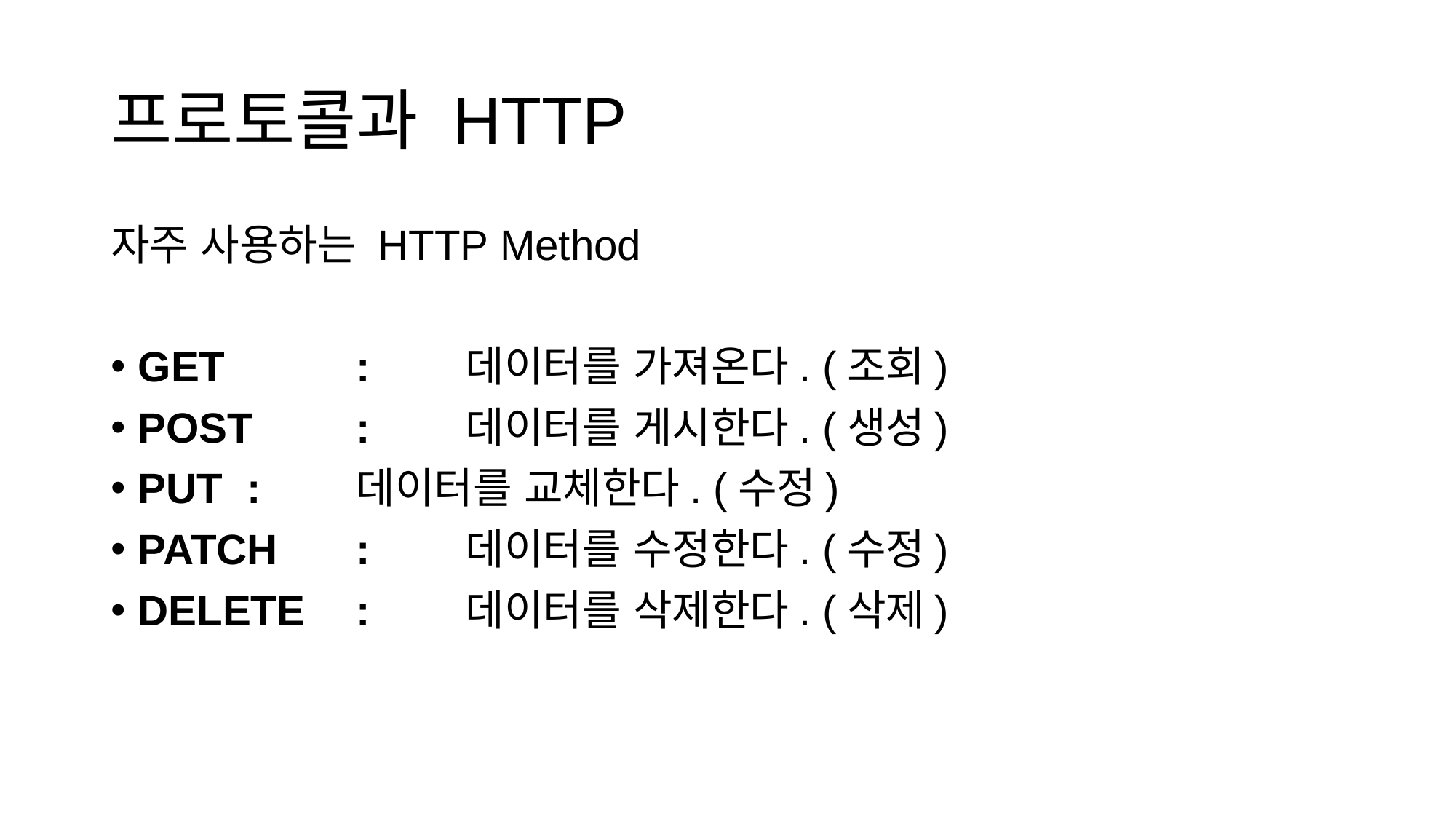

# 프로토콜과 HTTP
자주 사용하는 HTTP Method

GET		: 	데이터를 가져온다. (조회)
POST	:	데이터를 게시한다. (생성)
PUT	:	데이터를 교체한다. (수정)
PATCH	:	데이터를 수정한다. (수정)
DELETE	:	데이터를 삭제한다. (삭제)